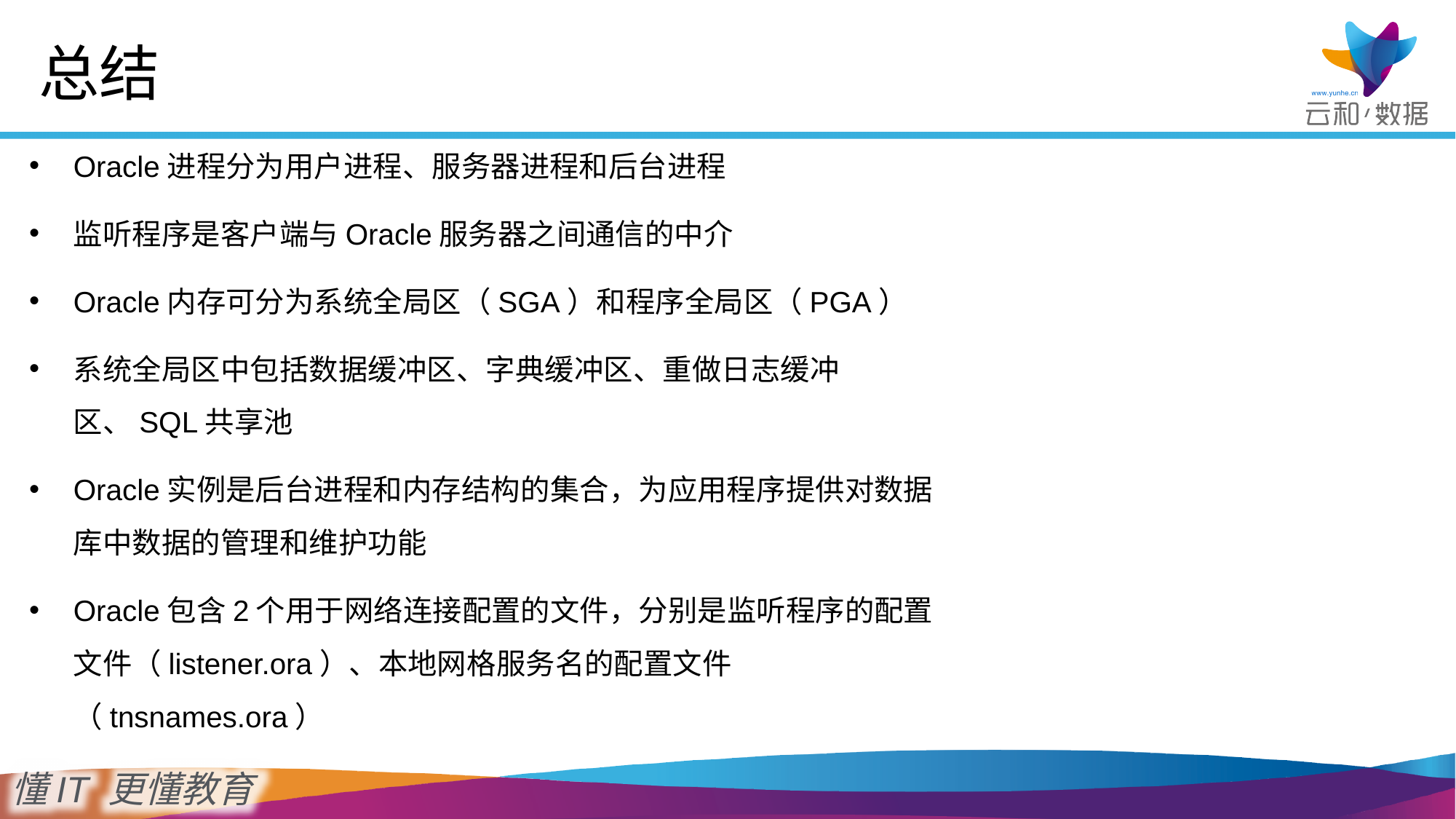

总结
Oracle进程分为用户进程、服务器进程和后台进程
监听程序是客户端与Oracle服务器之间通信的中介
Oracle内存可分为系统全局区（SGA）和程序全局区（PGA）
系统全局区中包括数据缓冲区、字典缓冲区、重做日志缓冲区、SQL共享池
Oracle实例是后台进程和内存结构的集合，为应用程序提供对数据库中数据的管理和维护功能
Oracle包含2个用于网络连接配置的文件，分别是监听程序的配置文件（listener.ora）、本地网格服务名的配置文件（tnsnames.ora）